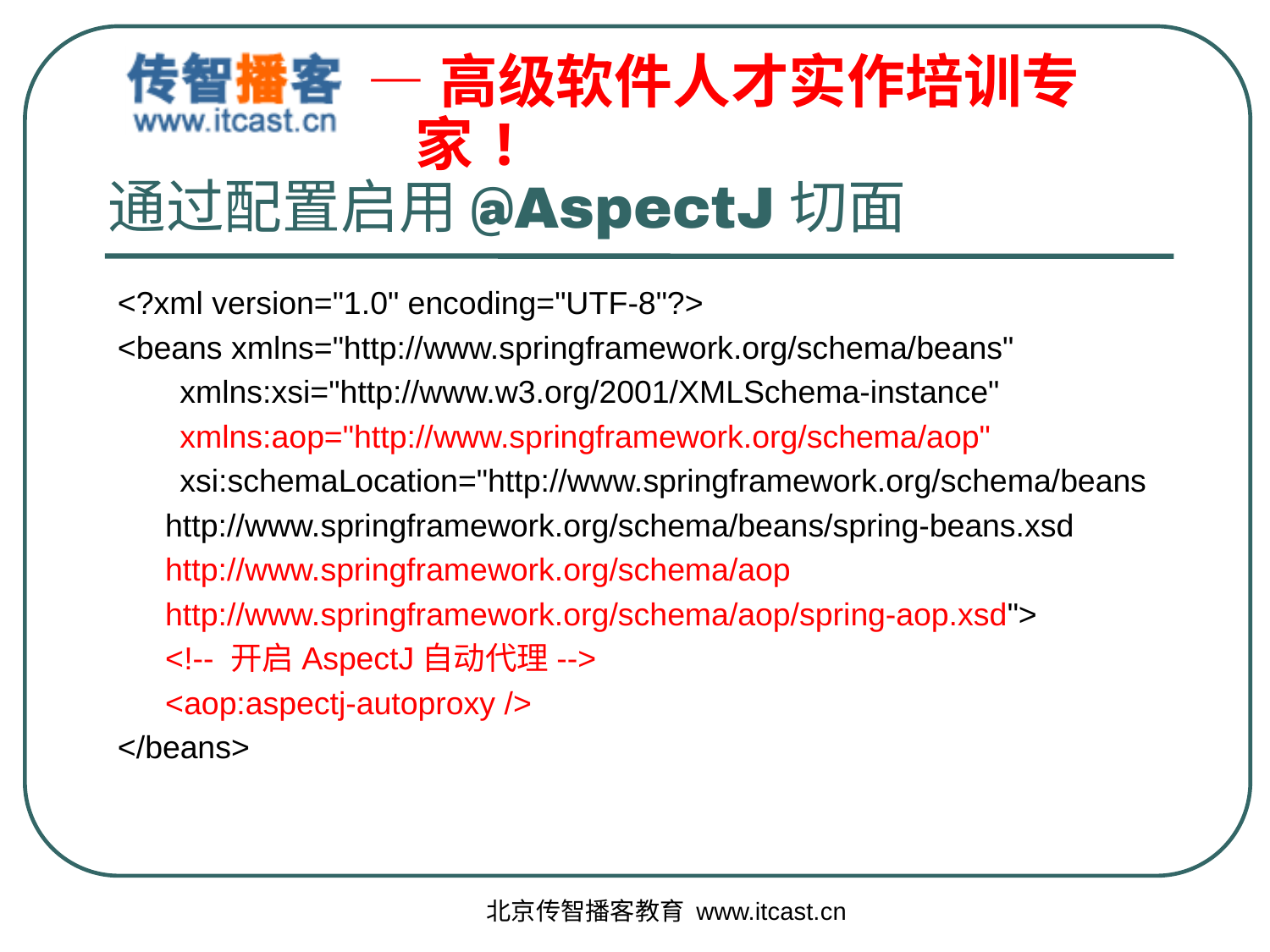

# 通过配置启用@AspectJ切面
<?xml version="1.0" encoding="UTF-8"?>
<beans xmlns="http://www.springframework.org/schema/beans"
       xmlns:xsi="http://www.w3.org/2001/XMLSchema-instance"
       xmlns:aop="http://www.springframework.org/schema/aop"
       xsi:schemaLocation="http://www.springframework.org/schema/beans
	http://www.springframework.org/schema/beans/spring-beans.xsd
	http://www.springframework.org/schema/aop
	http://www.springframework.org/schema/aop/spring-aop.xsd">
	<!-- 开启AspectJ自动代理-->
	<aop:aspectj-autoproxy />
</beans>
北京传智播客教育 www.itcast.cn